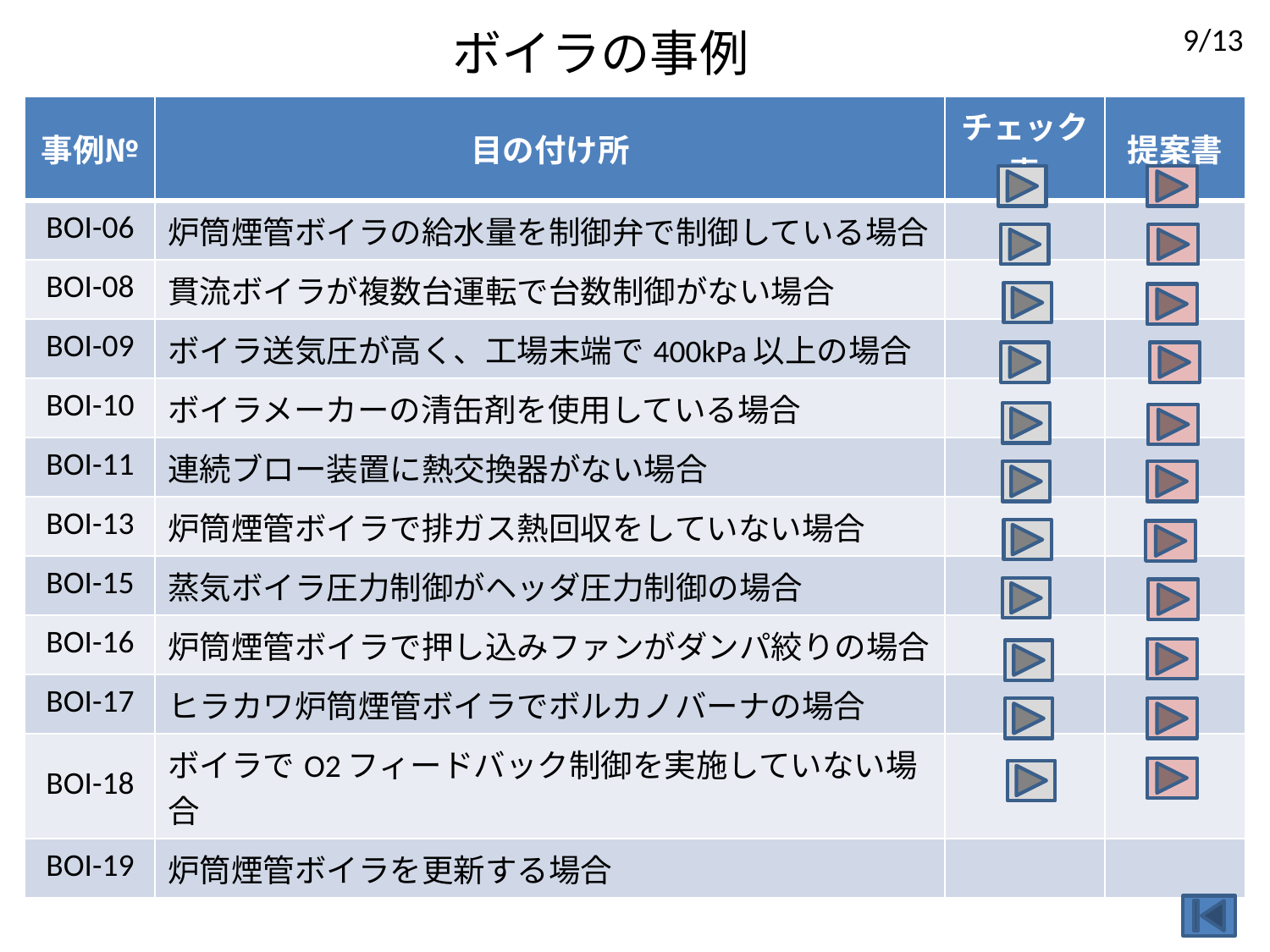

9/13
ボイラの事例
| 事例№ | 目の付け所 | チェック表 | 提案書 |
| --- | --- | --- | --- |
| BOI-06 | 炉筒煙管ボイラの給水量を制御弁で制御している場合 |  |  |
| BOI-08 | 貫流ボイラが複数台運転で台数制御がない場合 |  |  |
| BOI-09 | ボイラ送気圧が高く、工場末端で400kPa以上の場合 |  |  |
| BOI-10 | ボイラメーカーの清缶剤を使用している場合 |  |  |
| BOI-11 | 連続ブロー装置に熱交換器がない場合 |  |  |
| BOI-13 | 炉筒煙管ボイラで排ガス熱回収をしていない場合 |  |  |
| BOI-15 | 蒸気ボイラ圧力制御がヘッダ圧力制御の場合 |  |  |
| BOI-16 | 炉筒煙管ボイラで押し込みファンがダンパ絞りの場合 |  |  |
| BOI-17 | ヒラカワ炉筒煙管ボイラでボルカノバーナの場合 |  |  |
| BOI-18 | ボイラでO2フィードバック制御を実施していない場合 |  |  |
| BOI-19 | 炉筒煙管ボイラを更新する場合 |  |  |